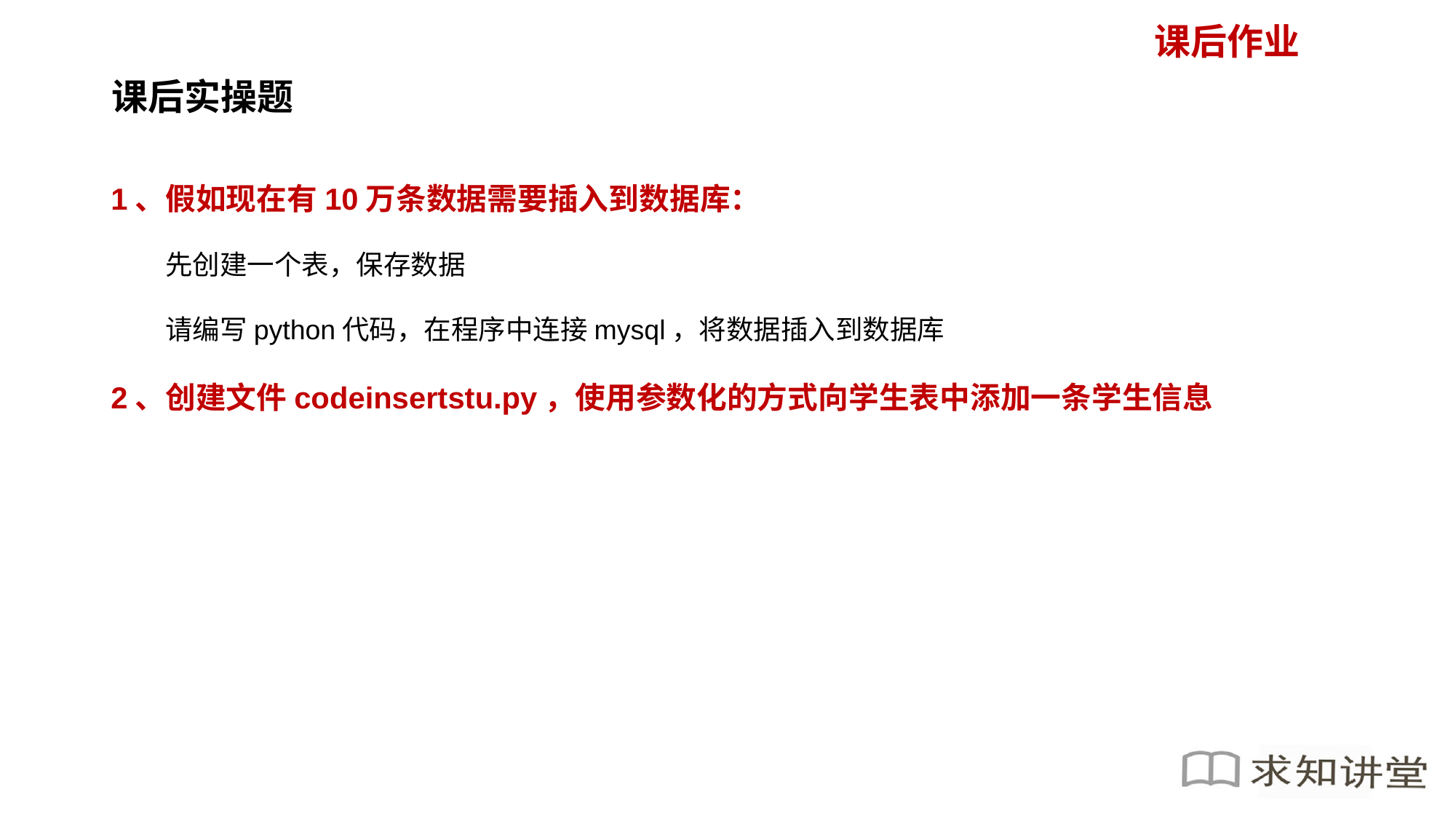

1、假如现在有10万条数据需要插入到数据库：
先创建一个表，保存数据
请编写python代码，在程序中连接mysql，将数据插入到数据库
2、创建文件codeinsertstu.py，使用参数化的方式向学生表中添加一条学生信息